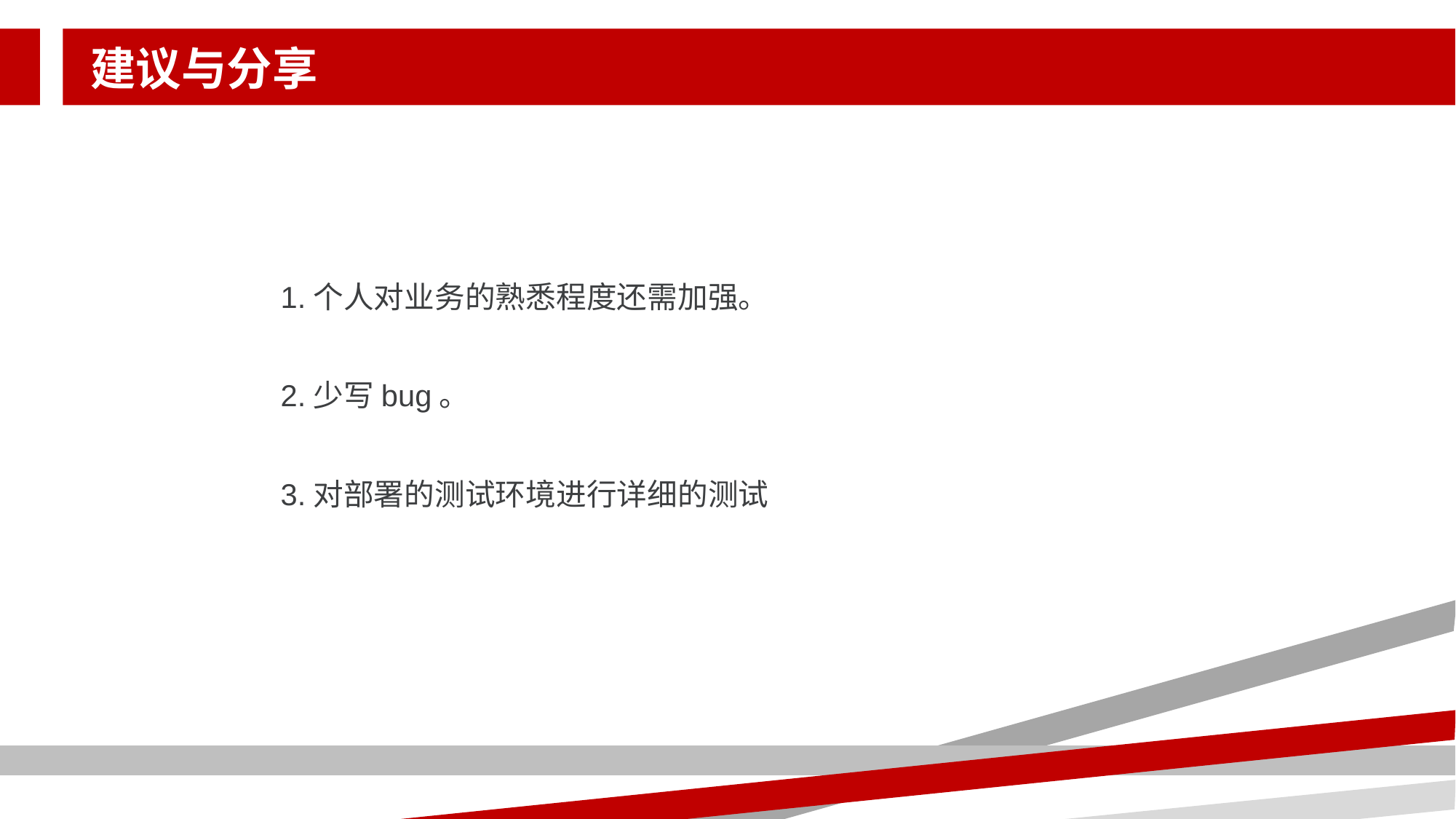

# 建议与分享

   	1.个人对业务的熟悉程度还需加强。

	2.少写bug。

	3.对部署的测试环境进行详细的测试